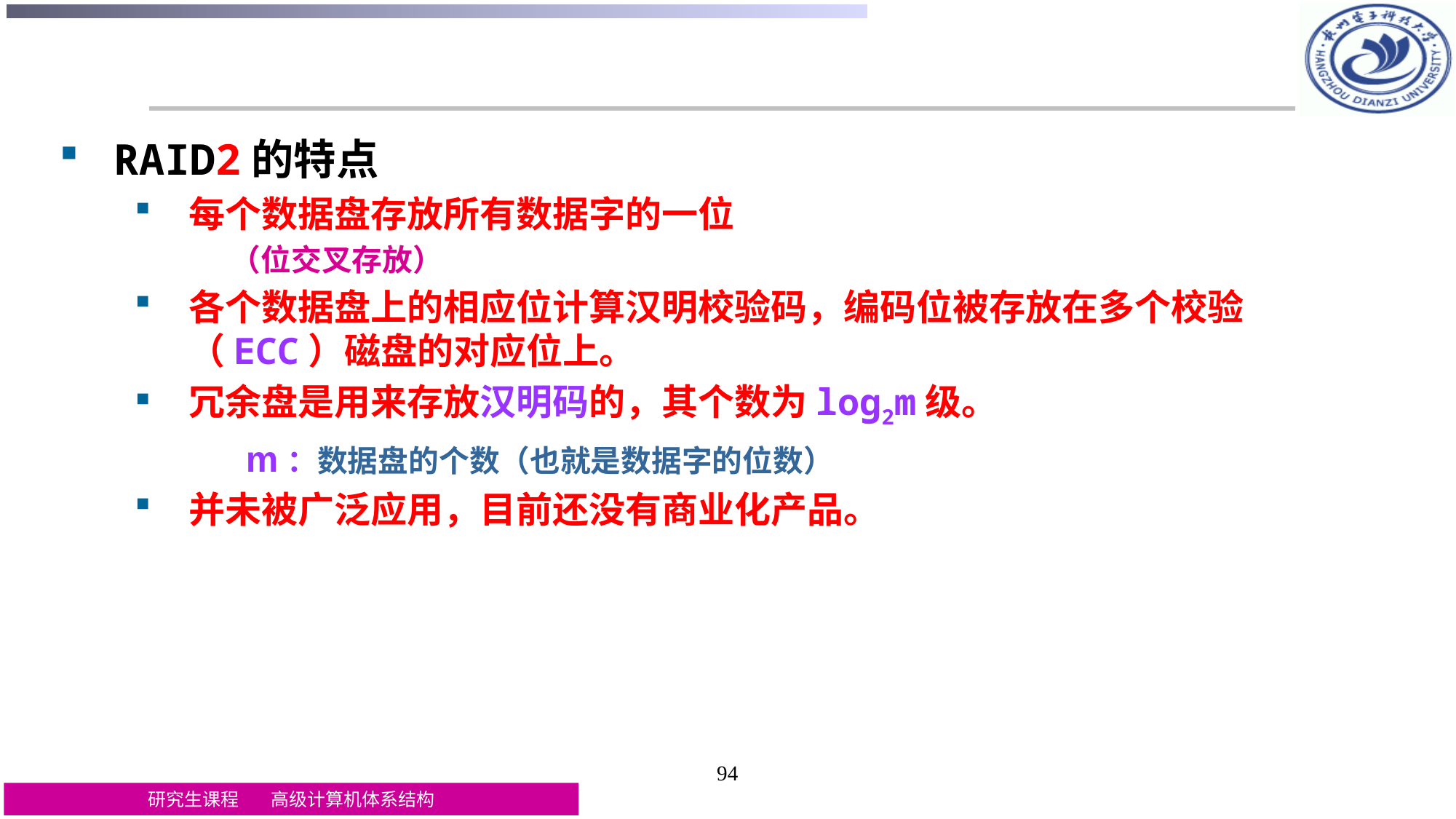

RAID2的特点
每个数据盘存放所有数据字的一位
  （位交叉存放）
各个数据盘上的相应位计算汉明校验码，编码位被存放在多个校验（ECC）磁盘的对应位上。
冗余盘是用来存放汉明码的，其个数为log2m级。
  m：数据盘的个数（也就是数据字的位数）
并未被广泛应用，目前还没有商业化产品。
94